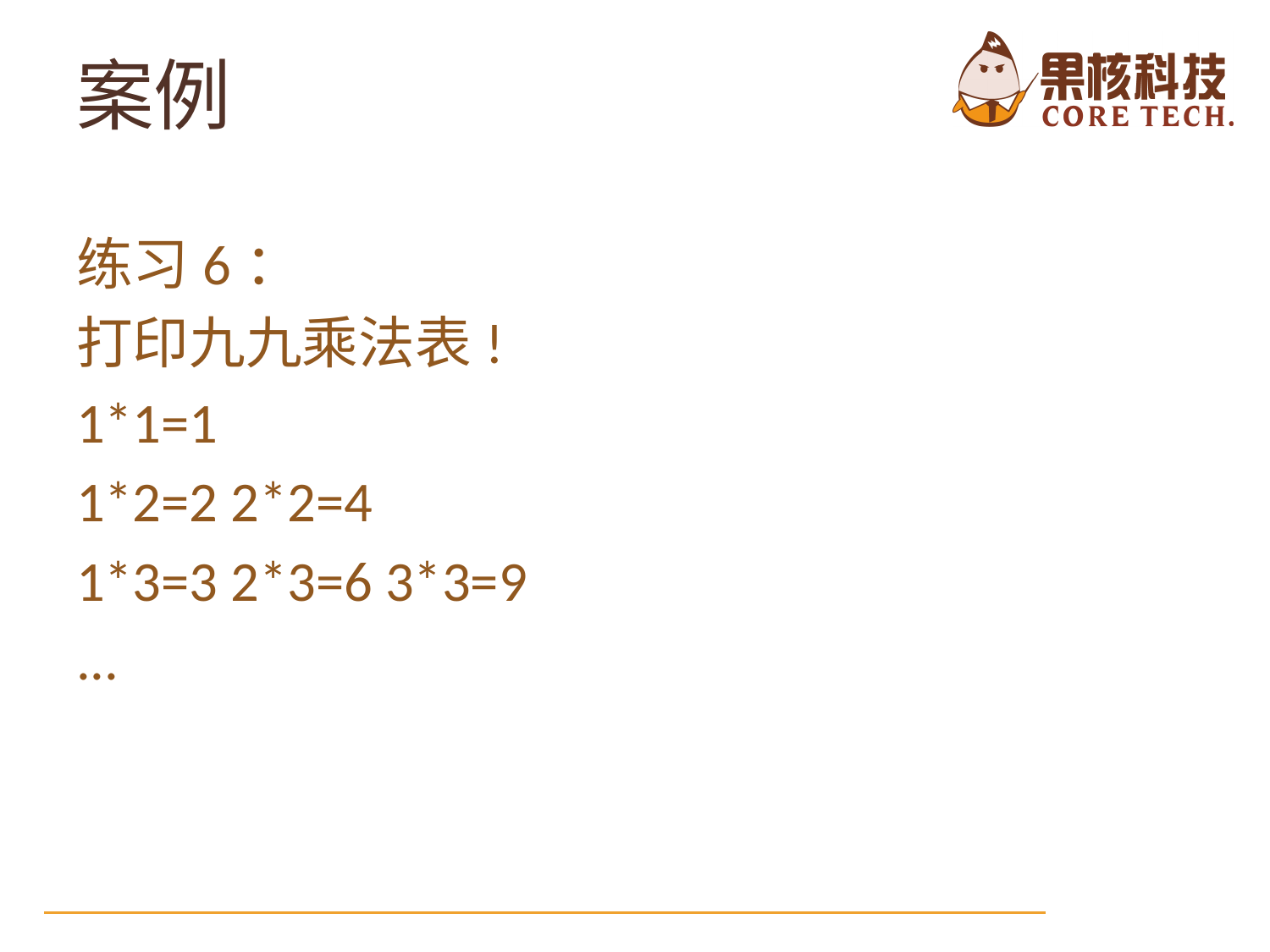

案例
练习6：
打印九九乘法表!
1*1=1
1*2=2 2*2=4
1*3=3 2*3=6 3*3=9
...